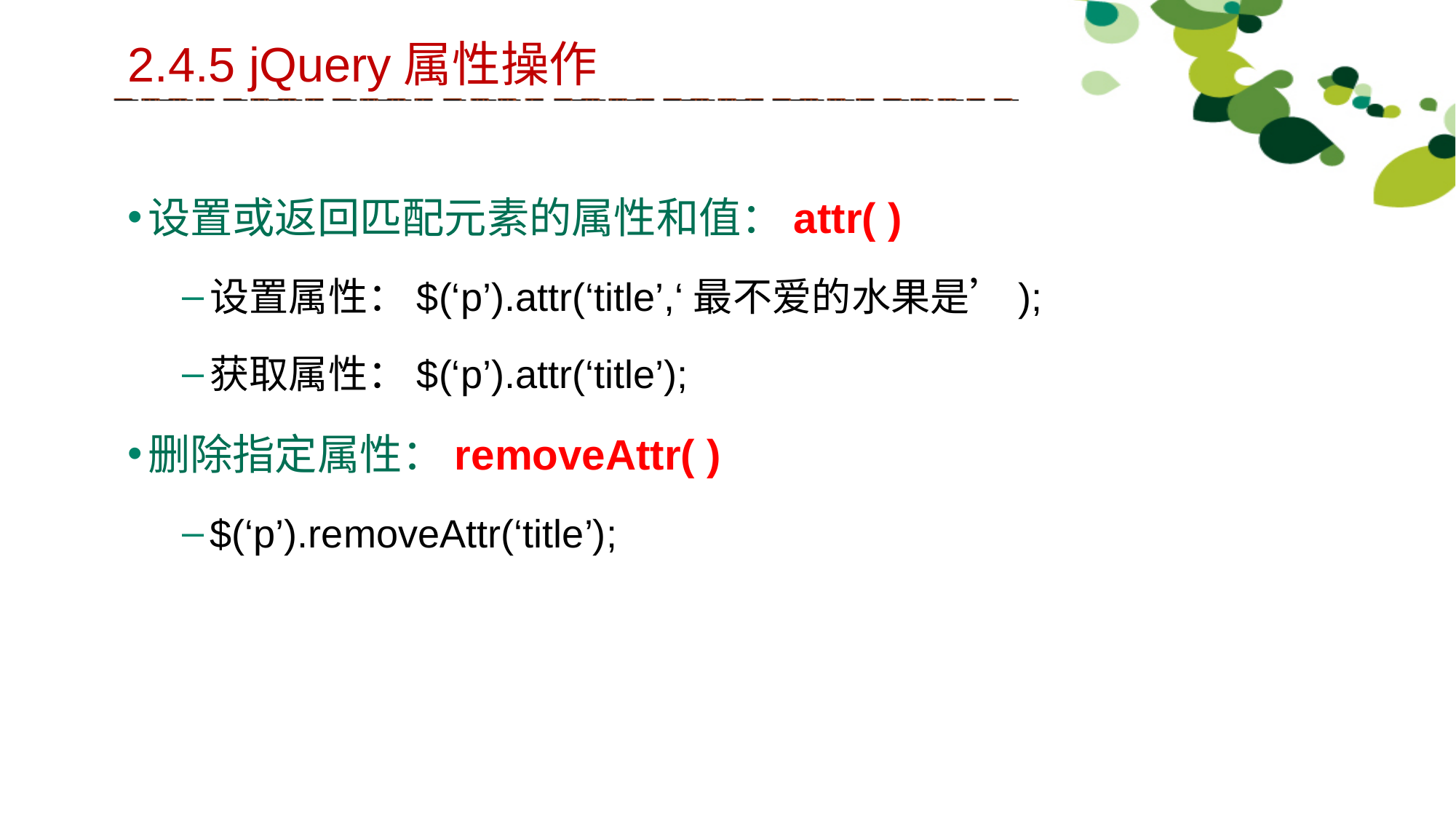

2.4.5 jQuery属性操作
设置或返回匹配元素的属性和值：attr( )
设置属性：$(‘p’).attr(‘title’,‘最不爱的水果是’);
获取属性：$(‘p’).attr(‘title’);
删除指定属性：removeAttr( )
$(‘p’).removeAttr(‘title’);